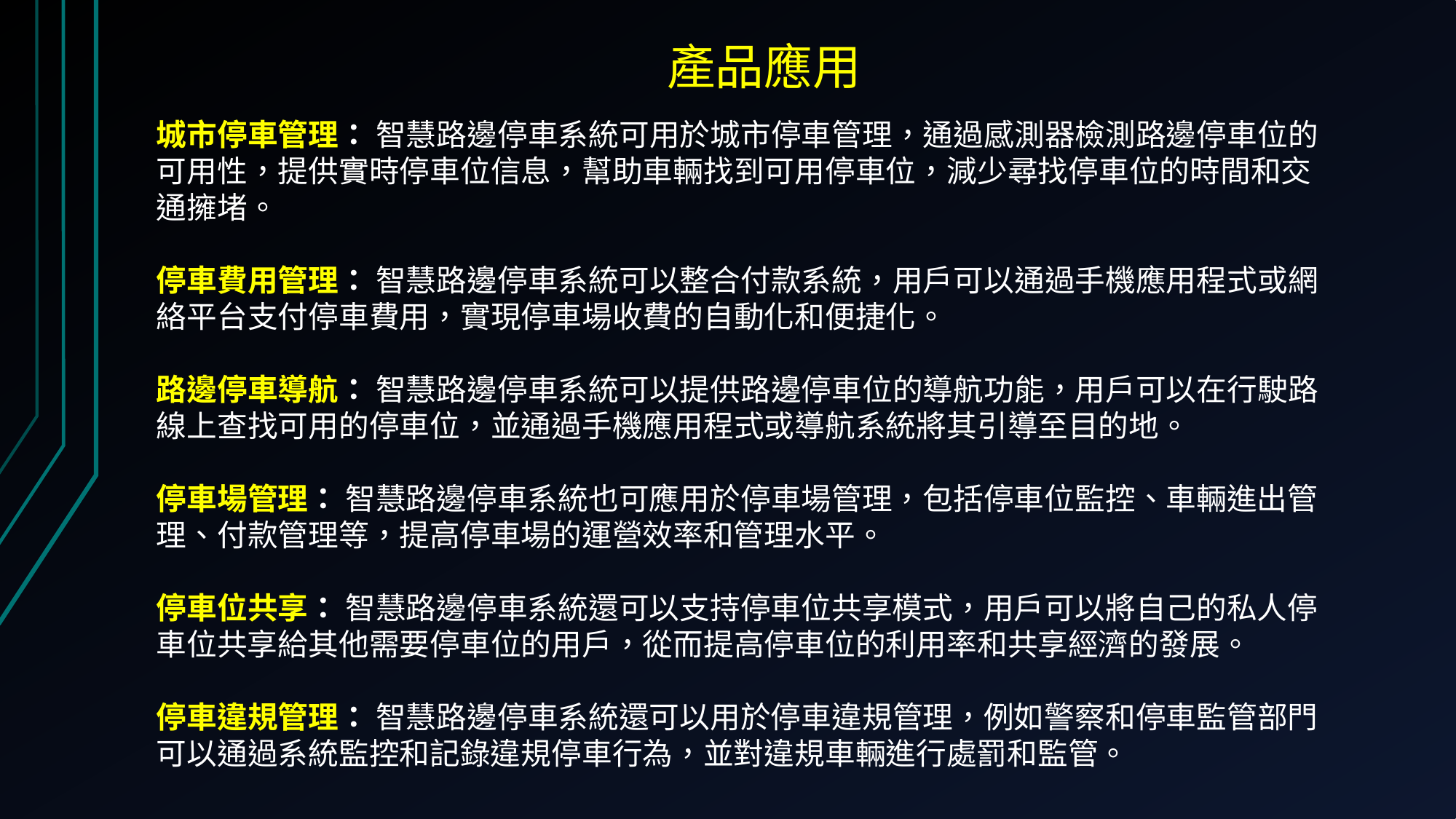

# 產品應用
城市停車管理： 智慧路邊停車系統可用於城市停車管理，通過感測器檢測路邊停車位的可用性，提供實時停車位信息，幫助車輛找到可用停車位，減少尋找停車位的時間和交通擁堵。

停車費用管理： 智慧路邊停車系統可以整合付款系統，用戶可以通過手機應用程式或網絡平台支付停車費用，實現停車場收費的自動化和便捷化。

路邊停車導航： 智慧路邊停車系統可以提供路邊停車位的導航功能，用戶可以在行駛路線上查找可用的停車位，並通過手機應用程式或導航系統將其引導至目的地。

停車場管理： 智慧路邊停車系統也可應用於停車場管理，包括停車位監控、車輛進出管理、付款管理等，提高停車場的運營效率和管理水平。

停車位共享： 智慧路邊停車系統還可以支持停車位共享模式，用戶可以將自己的私人停車位共享給其他需要停車位的用戶，從而提高停車位的利用率和共享經濟的發展。

停車違規管理： 智慧路邊停車系統還可以用於停車違規管理，例如警察和停車監管部門可以通過系統監控和記錄違規停車行為，並對違規車輛進行處罰和監管。